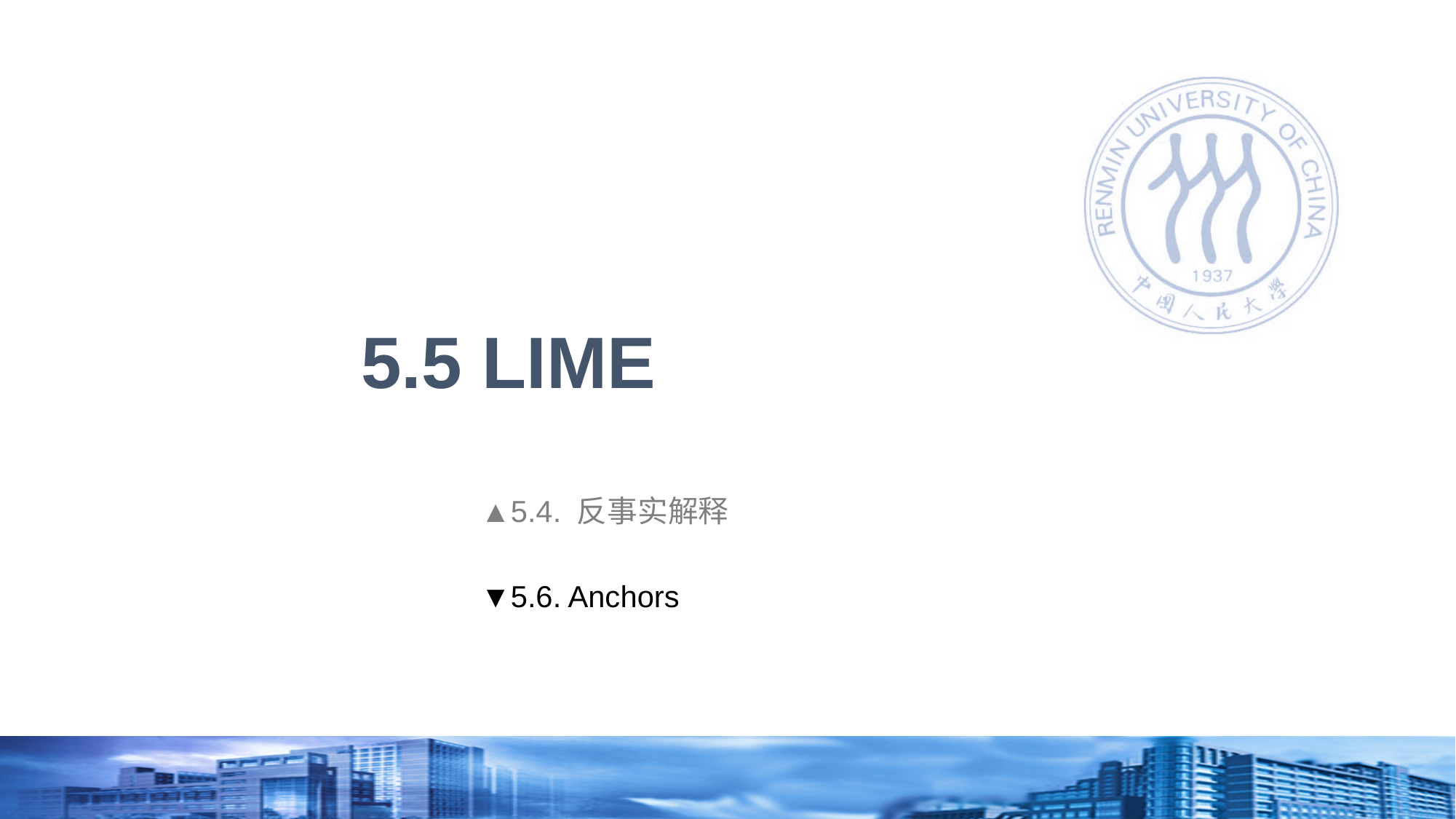

# 5.5 LIME
▲5.4. 反事实解释

▼5.6. Anchors